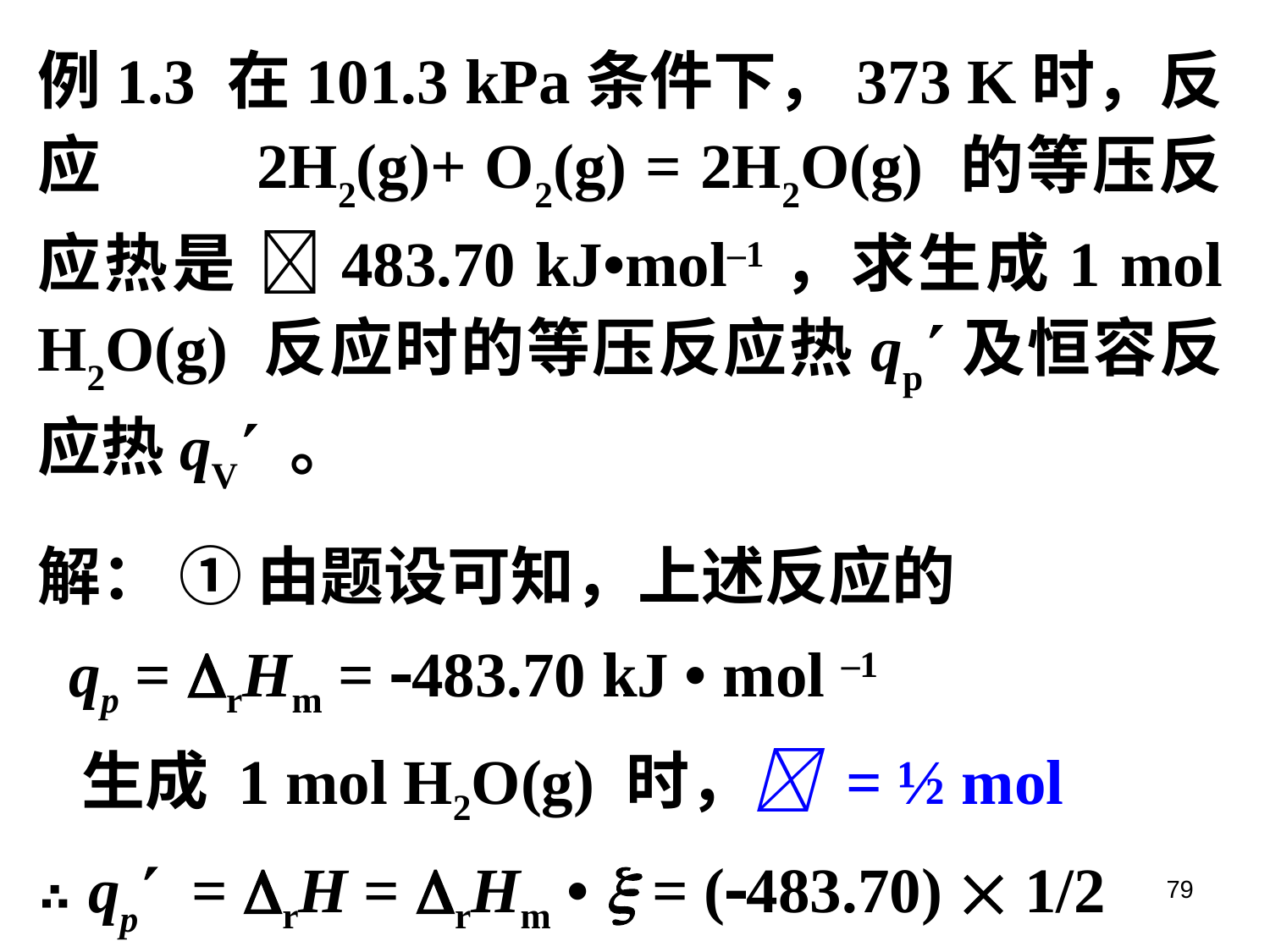

例1.3 在101.3 kPa条件下，373 K时，反应        2H2(g)+ O2(g) = 2H2O(g) 的等压反应热是 −483.70 kJ•mol–1，求生成1 mol H2O(g) 反应时的等压反应热qp′及恒容反应热qV′ 。
解： ① 由题设可知，上述反应的
  qp = ΔrHm = −483.70 kJ • mol –1
  生成 1 mol H2O(g) 时，ξ = ½ mol
∴ qp′  = ΔrH = ΔrHm • ξ = (−483.70) × 1/2
            = −241.85 kJ
79